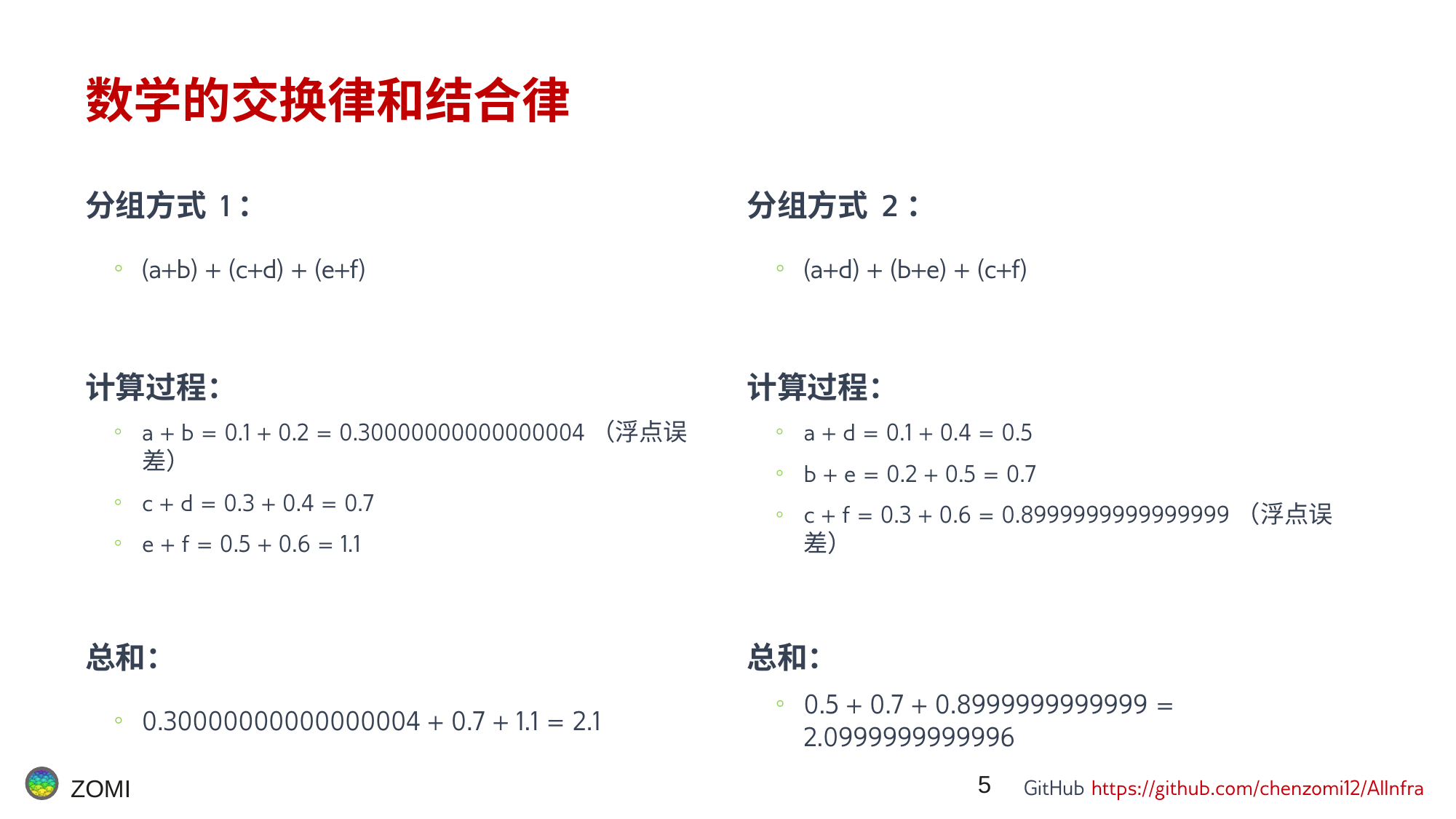

# 数学的交换律和结合律
分组方式 1：
(a+b) + (c+d) + (e+f)

计算过程：
a + b = 0.1 + 0.2 = 0.30000000000000004（浮点误差）
c + d = 0.3 + 0.4 = 0.7
e + f = 0.5 + 0.6 = 1.1

总和：
0.30000000000000004 + 0.7 + 1.1 = 2.1
分组方式 2：
(a+d) + (b+e) + (c+f)

计算过程：
a + d = 0.1 + 0.4 = 0.5
b + e = 0.2 + 0.5 = 0.7
c + f = 0.3 + 0.6 = 0.8999999999999999（浮点误差）

总和：
0.5 + 0.7 + 0.8999999999999 = 2.0999999999996